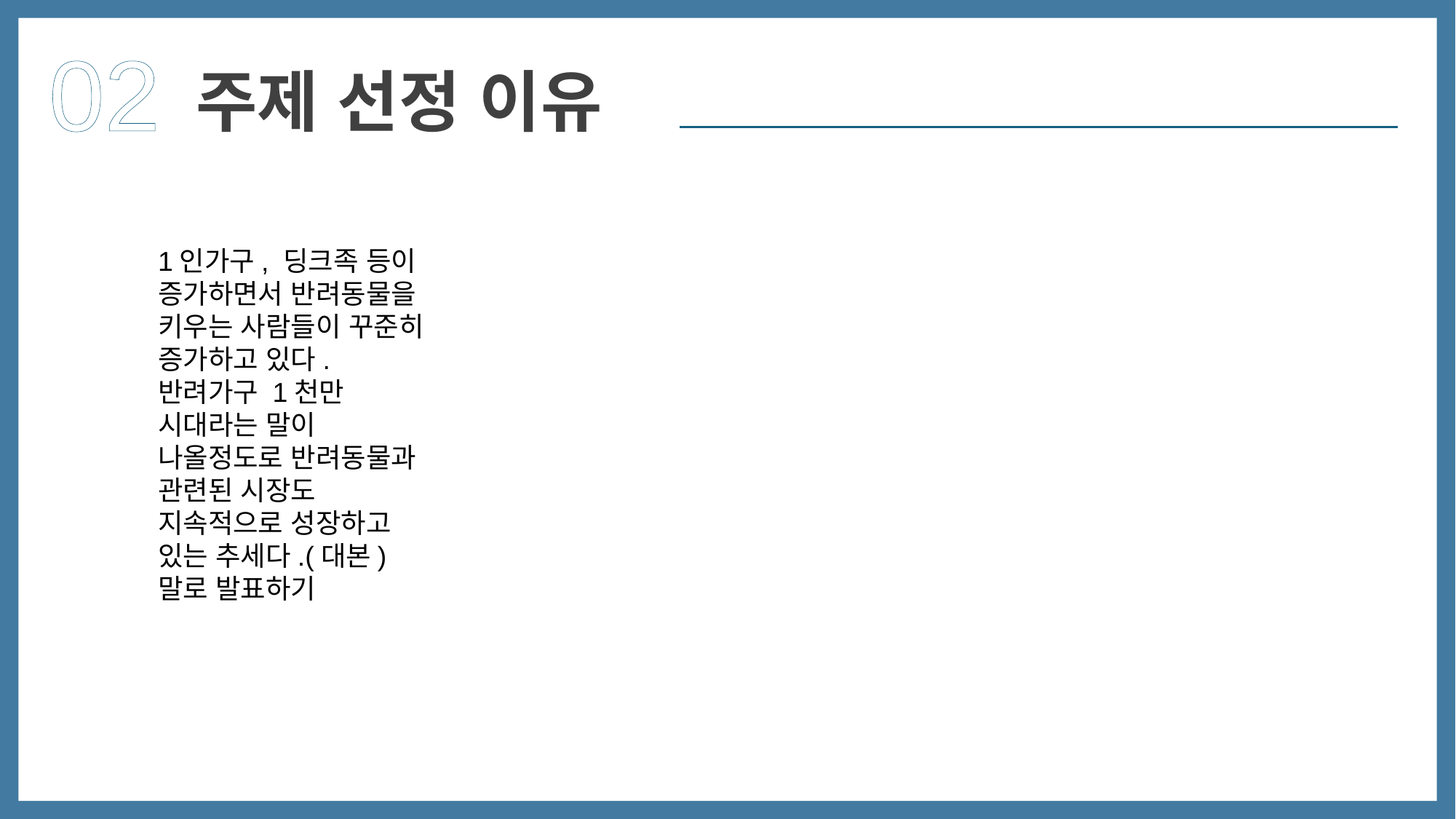

02
주제 선정 이유
1인가구, 딩크족 등이 증가하면서 반려동물을 키우는 사람들이 꾸준히 증가하고 있다. 반려가구 1천만 시대라는 말이 나올정도로 반려동물과 관련된 시장도 지속적으로 성장하고 있는 추세다.(대본)말로 발표하기